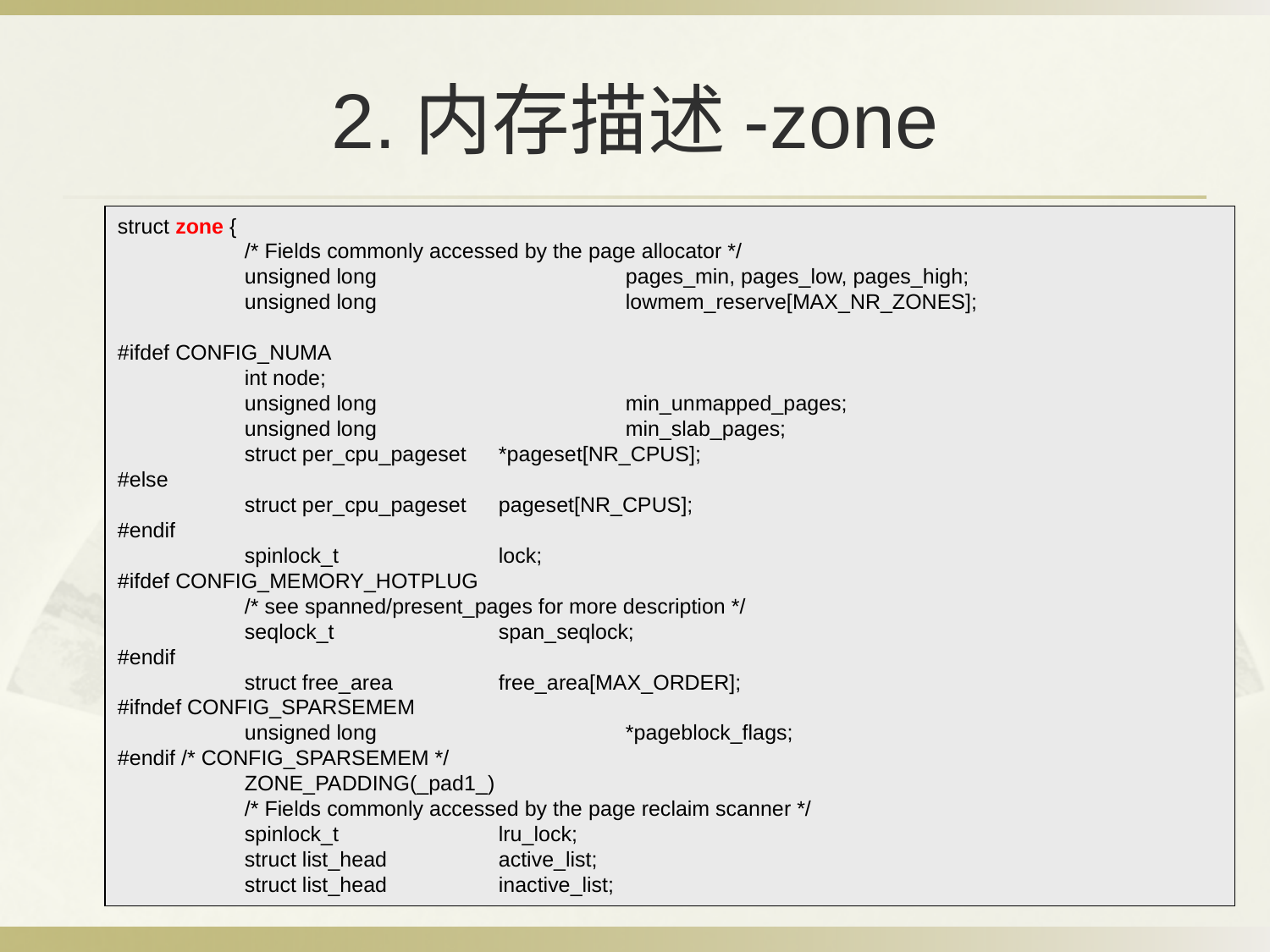

BBAAD9C20180234D78810CEA56E0B6D0E2B9B20918E83B70A6D98F34B1082BBC3B4CB53861613B0222C92008C846A8EC6DF921DA91D02BB11B4DC25E387E20DC24F5093D372C66F764BF29976F2244E727F1E0367CA8D314A8D6A1982F006CC8D8F62991BE0
# 2.内存描述-zone
struct zone {
	/* Fields commonly accessed by the page allocator */
	unsigned long		pages_min, pages_low, pages_high;
	unsigned long		lowmem_reserve[MAX_NR_ZONES];

#ifdef CONFIG_NUMA
	int node;
	unsigned long		min_unmapped_pages;
	unsigned long		min_slab_pages;
	struct per_cpu_pageset	*pageset[NR_CPUS];
#else
	struct per_cpu_pageset	pageset[NR_CPUS];
#endif
	spinlock_t		lock;
#ifdef CONFIG_MEMORY_HOTPLUG
	/* see spanned/present_pages for more description */
	seqlock_t		span_seqlock;
#endif
	struct free_area	free_area[MAX_ORDER];
#ifndef CONFIG_SPARSEMEM
	unsigned long		*pageblock_flags;
#endif /* CONFIG_SPARSEMEM */
	ZONE_PADDING(_pad1_)
	/* Fields commonly accessed by the page reclaim scanner */
	spinlock_t		lru_lock;
	struct list_head	active_list;
	struct list_head	inactive_list;